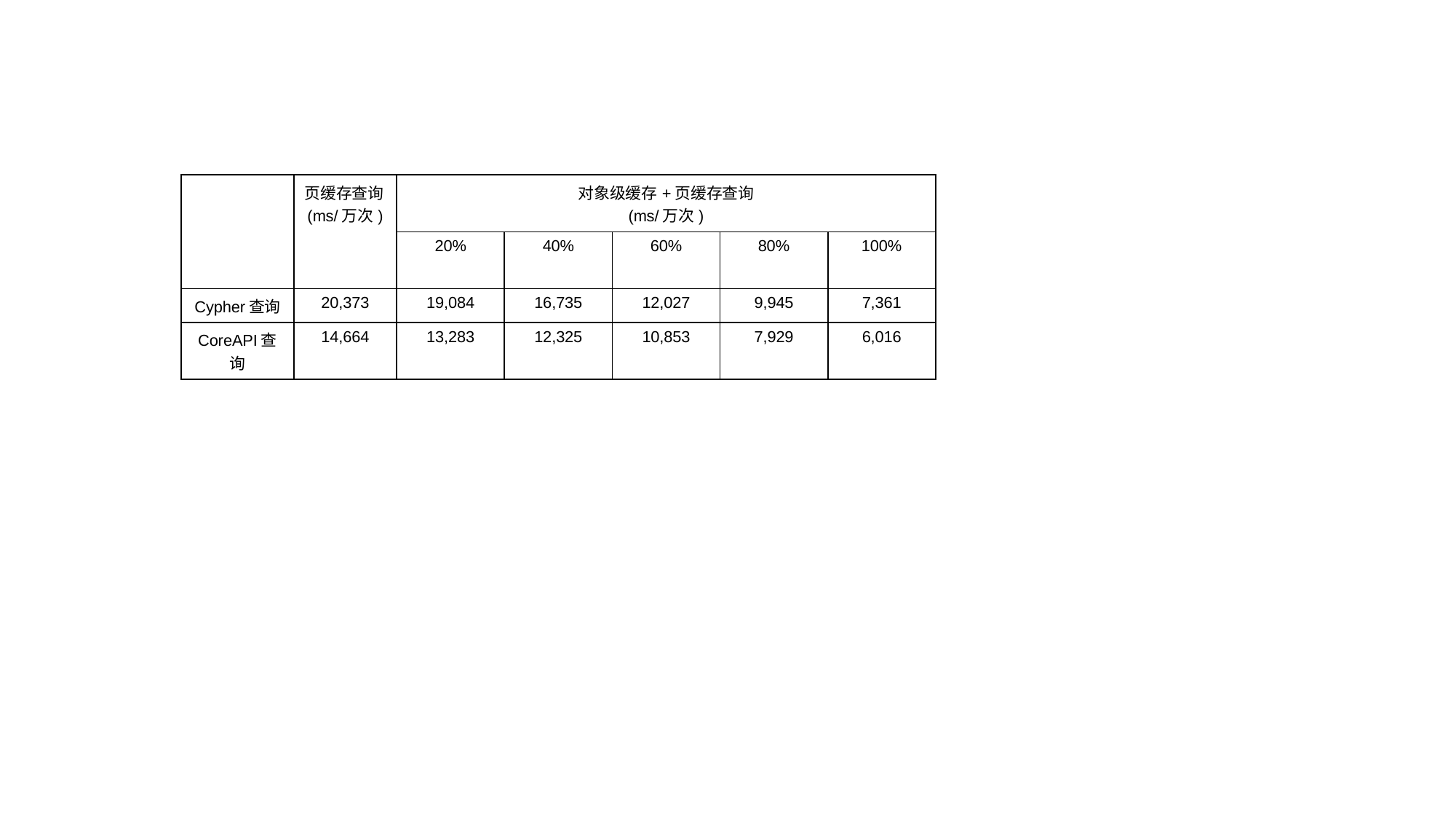

|  | 页缓存查询(ms/万次) | 对象级缓存+页缓存查询 (ms/万次) |  |  |  |  |
| --- | --- | --- | --- | --- | --- | --- |
|  |  | 20% | 40% | 60% | 80% | 100% |
| Cypher查询 | 20,373 | 19,084 | 16,735 | 12,027 | 9,945 | 7,361 |
| CoreAPI查询 | 14,664 | 13,283 | 12,325 | 10,853 | 7,929 | 6,016 |